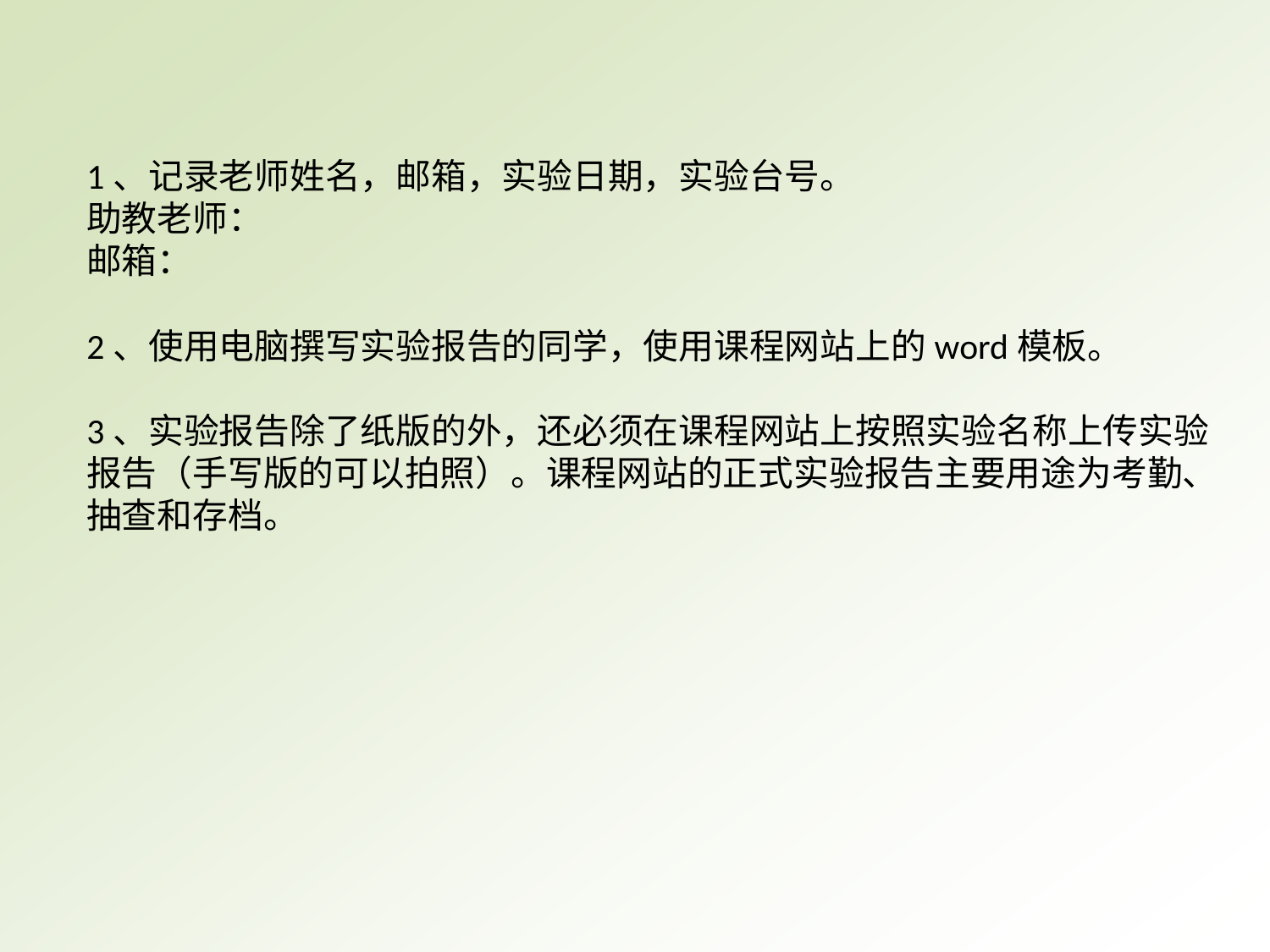

1、记录老师姓名，邮箱，实验日期，实验台号。
助教老师：
邮箱：

2、使用电脑撰写实验报告的同学，使用课程网站上的word模板。

3、实验报告除了纸版的外，还必须在课程网站上按照实验名称上传实验报告（手写版的可以拍照）。课程网站的正式实验报告主要用途为考勤、抽查和存档。